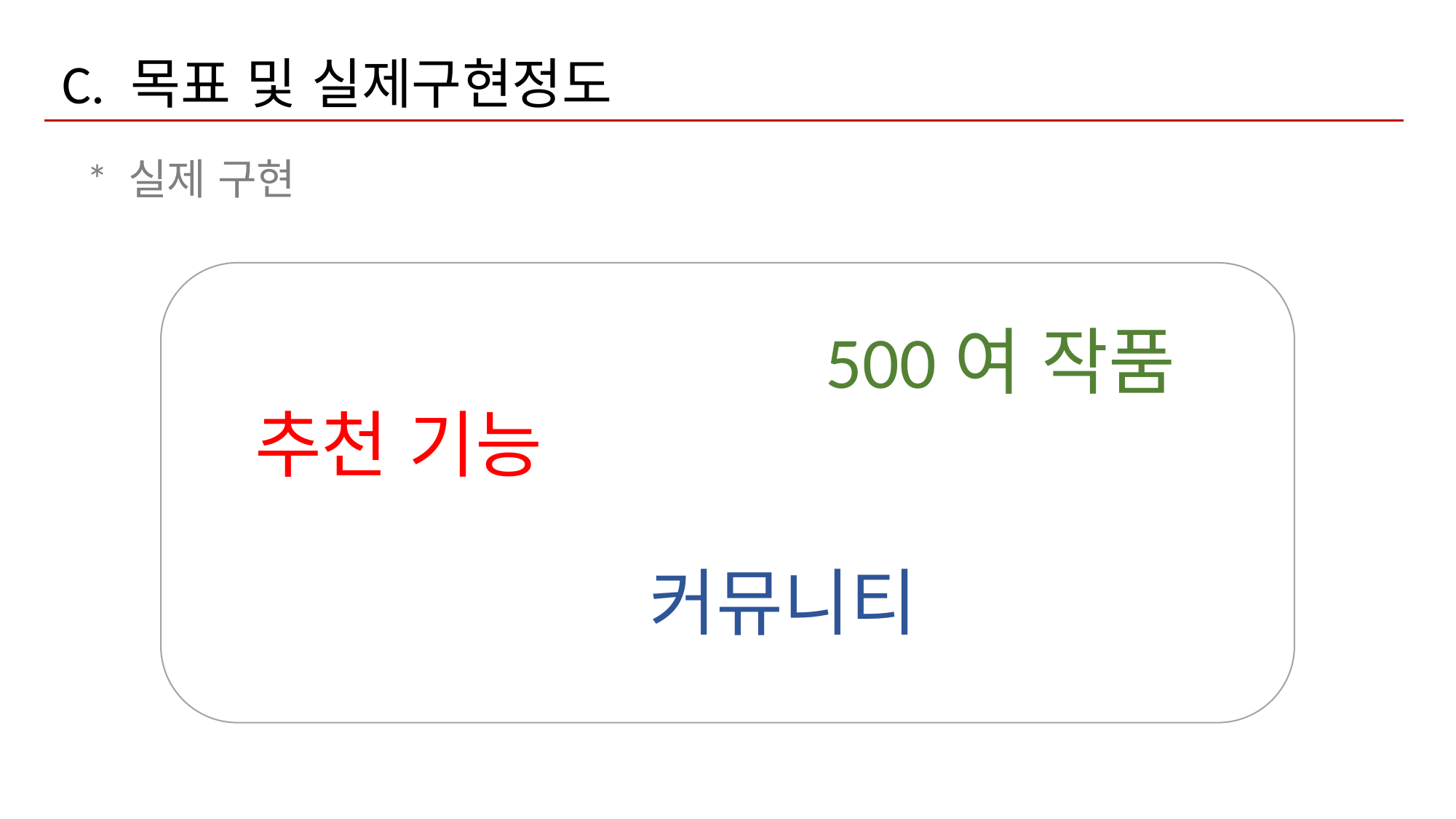

C. 목표 및 실제구현정도
* 실제 구현

500여 작품
추천 기능
커뮤니티